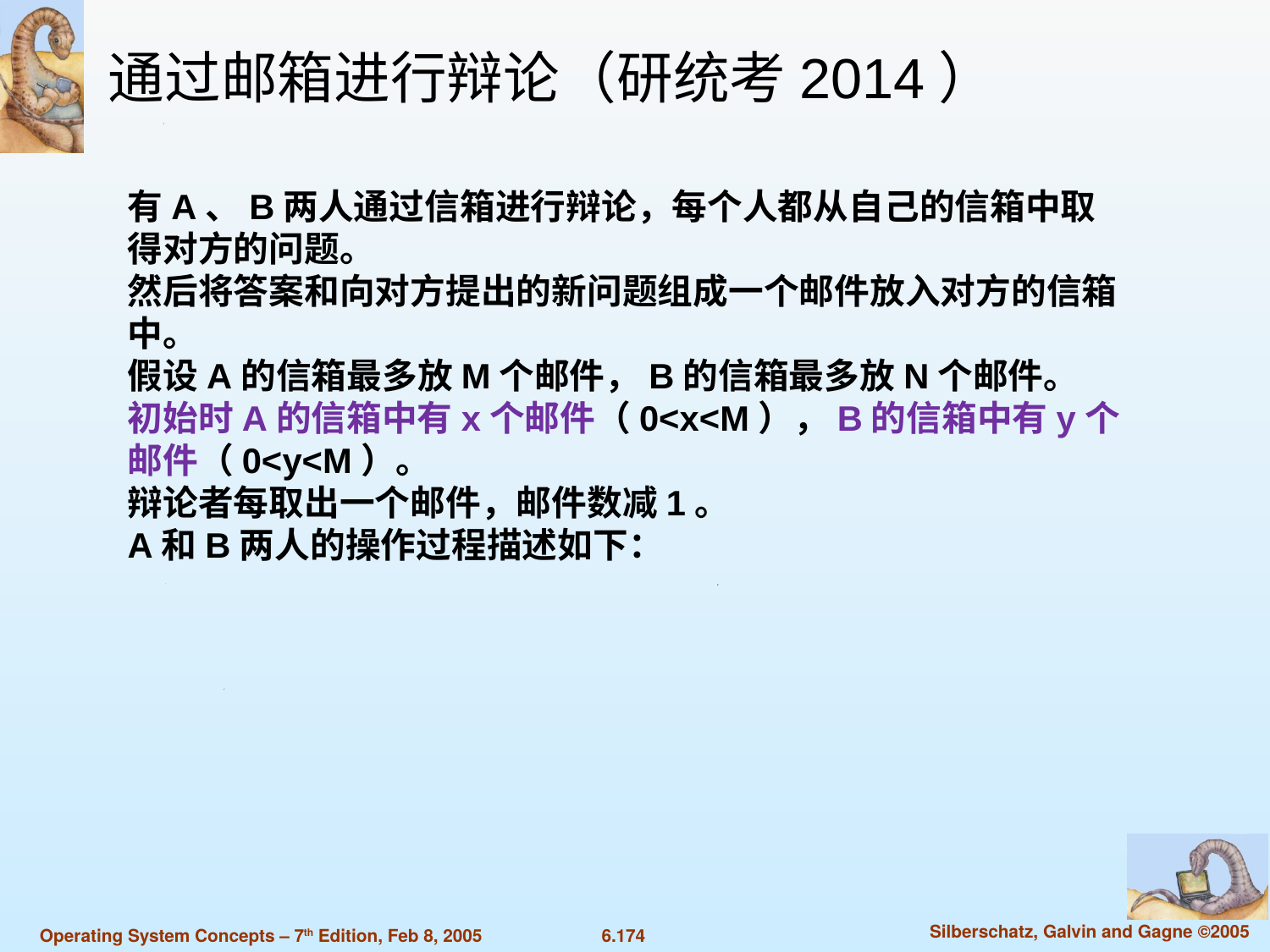

通过邮箱进行辩论（研统考2014）
有A、B两人通过信箱进行辩论，每个人都从自己的信箱中取得对方的问题。
然后将答案和向对方提出的新问题组成一个邮件放入对方的信箱中。
假设A的信箱最多放M个邮件，B的信箱最多放N个邮件。
初始时A的信箱中有x个邮件（0<x<M），B的信箱中有y个邮件（0<y<M）。
辩论者每取出一个邮件，邮件数减1。
A和B两人的操作过程描述如下：